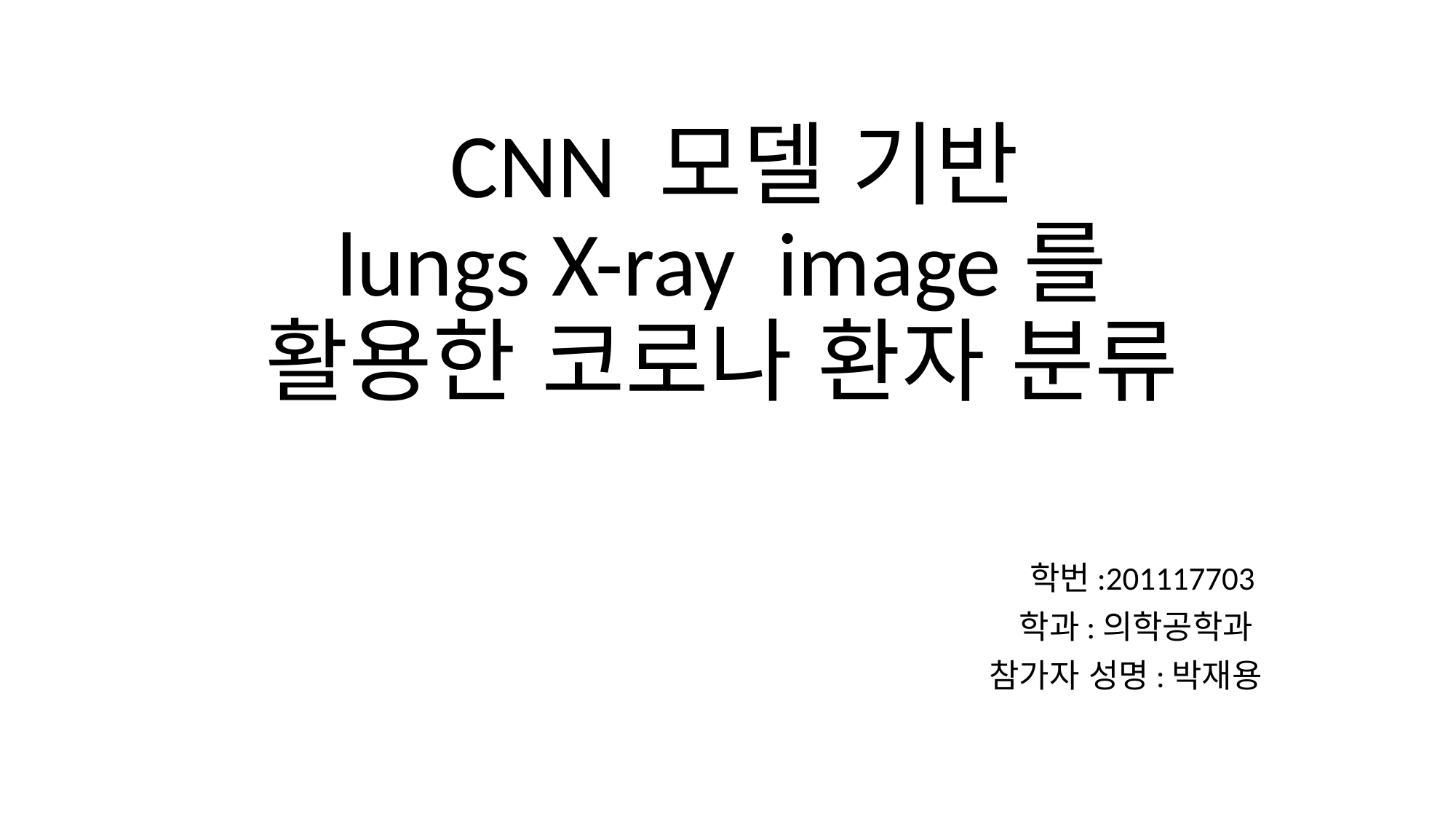

# CNN 모델 기반 lungs X-ray  image를 활용한 코로나 환자 분류

학번:201117703
학과:의학공학과
참가자 성명:박재용